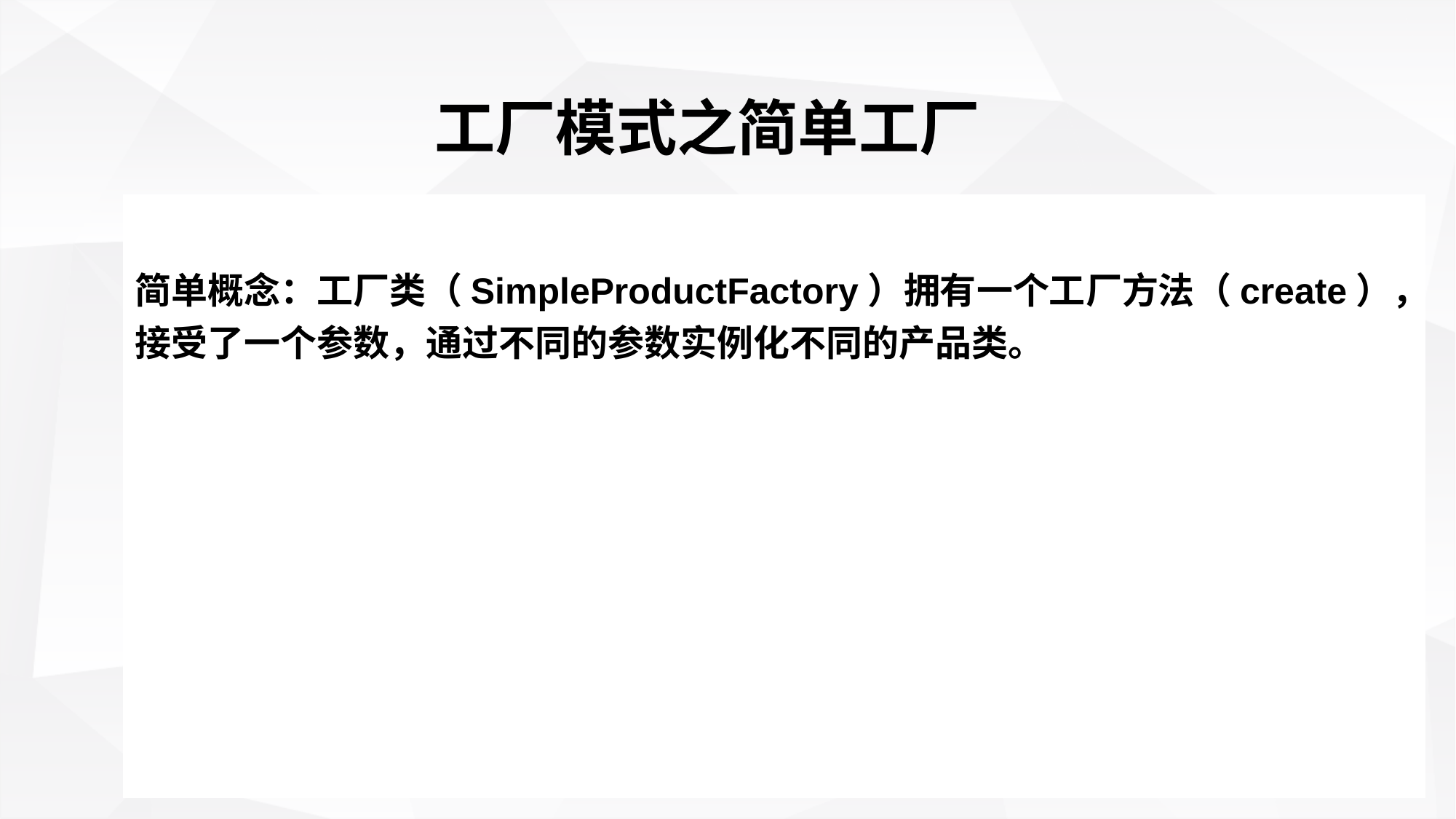

# 工厂模式之简单工厂

简单概念：工厂类（SimpleProductFactory）拥有一个工厂方法（create），接受了一个参数，通过不同的参数实例化不同的产品类。